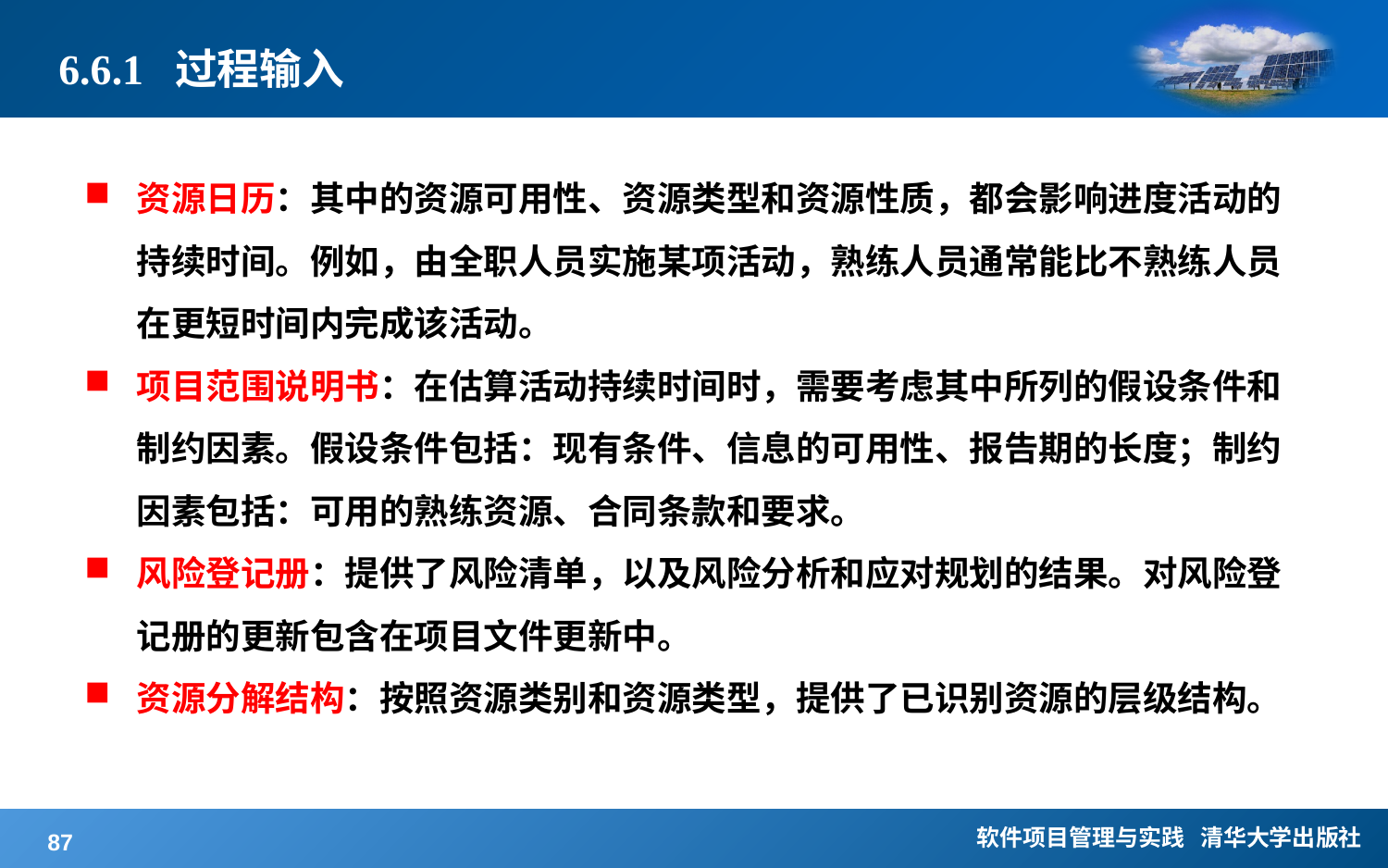

# 6.6.1  过程输入
资源日历：其中的资源可用性、资源类型和资源性质，都会影响进度活动的持续时间。例如，由全职人员实施某项活动，熟练人员通常能比不熟练人员在更短时间内完成该活动。
项目范围说明书：在估算活动持续时间时，需要考虑其中所列的假设条件和制约因素。假设条件包括：现有条件、信息的可用性、报告期的长度；制约因素包括：可用的熟练资源、合同条款和要求。
风险登记册：提供了风险清单，以及风险分析和应对规划的结果。对风险登记册的更新包含在项目文件更新中。
资源分解结构：按照资源类别和资源类型，提供了已识别资源的层级结构。